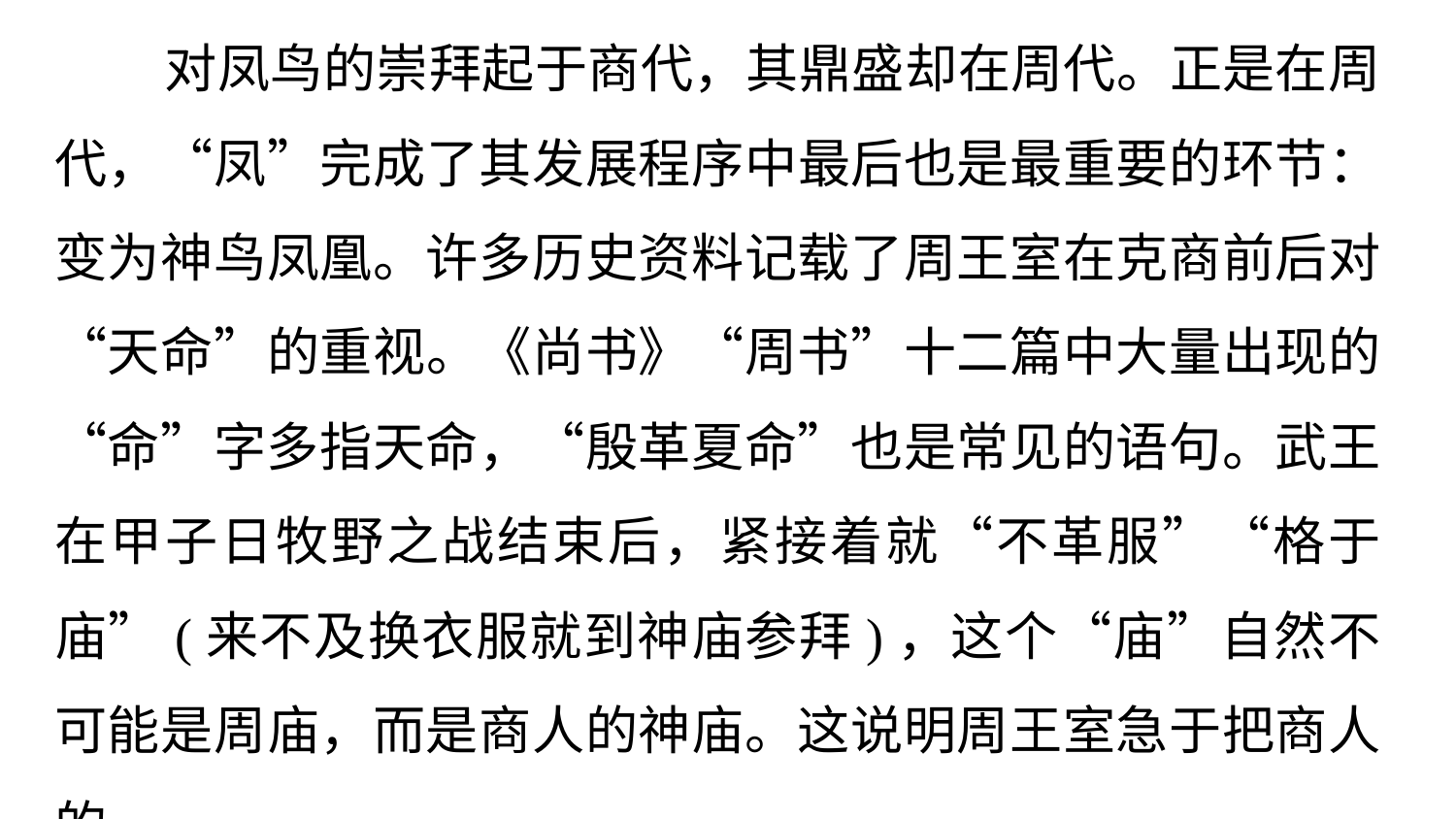

对凤鸟的崇拜起于商代，其鼎盛却在周代。正是在周代，“凤”完成了其发展程序中最后也是最重要的环节：变为神鸟凤凰。许多历史资料记载了周王室在克商前后对“天命”的重视。《尚书》“周书”十二篇中大量出现的“命”字多指天命，“殷革夏命”也是常见的语句。武王在甲子日牧野之战结束后，紧接着就“不革服”“格于庙”(来不及换衣服就到神庙参拜)，这个“庙”自然不可能是周庙，而是商人的神庙。这说明周王室急于把商人的